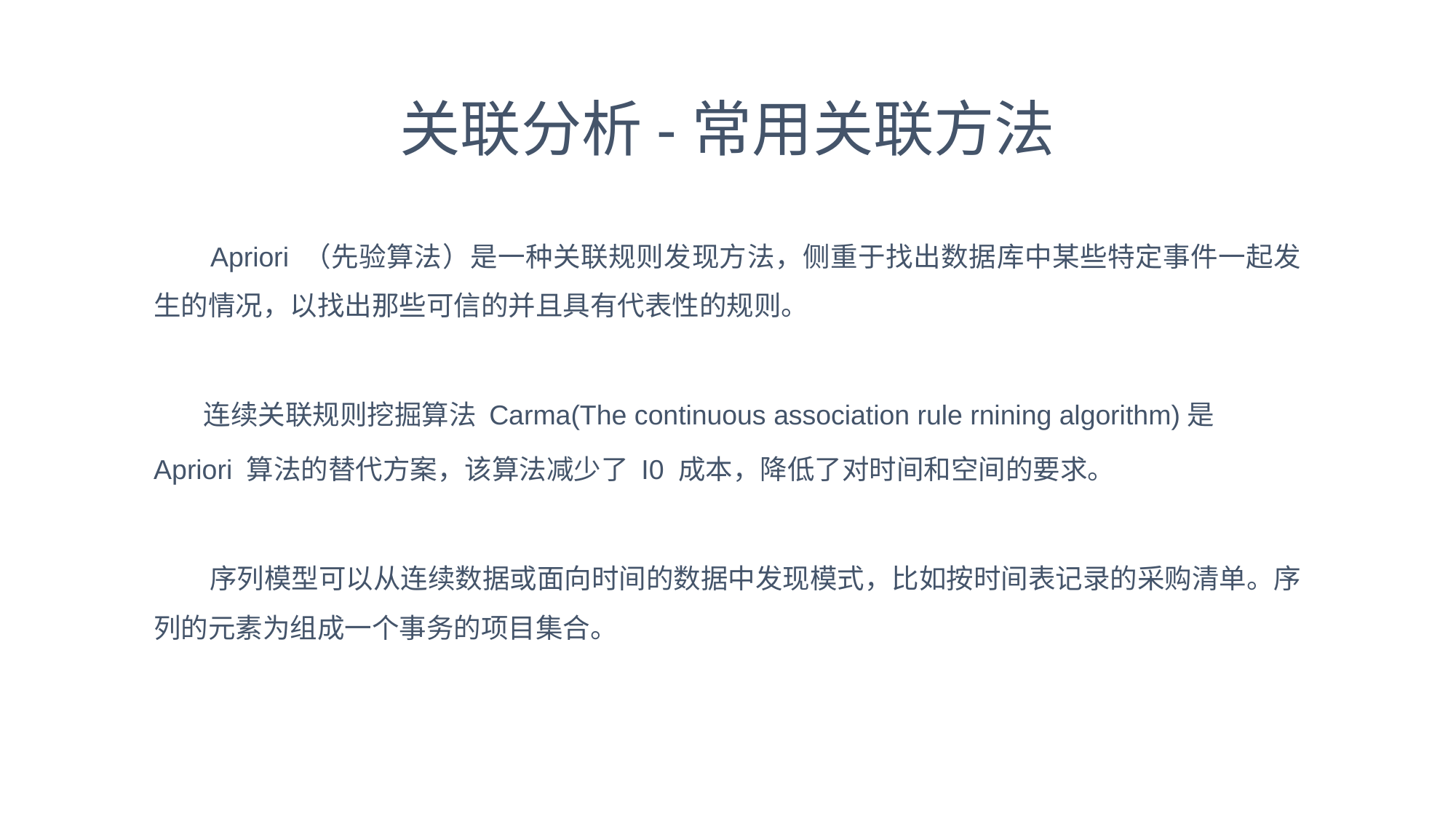

关联分析-常用关联方法
       Apriori （先验算法）是一种关联规则发现方法，侧重于找出数据库中某些特定事件一起发生的情况，以找出那些可信的并且具有代表性的规则。

       连续关联规则挖掘算法 Carma(The continuous association rule rnining algorithm)是
Apriori 算法的替代方案，该算法减少了 I0 成本，降低了对时间和空间的要求。

        序列模型可以从连续数据或面向时间的数据中发现模式，比如按时间表记录的采购清单。序列的元素为组成一个事务的项目集合。